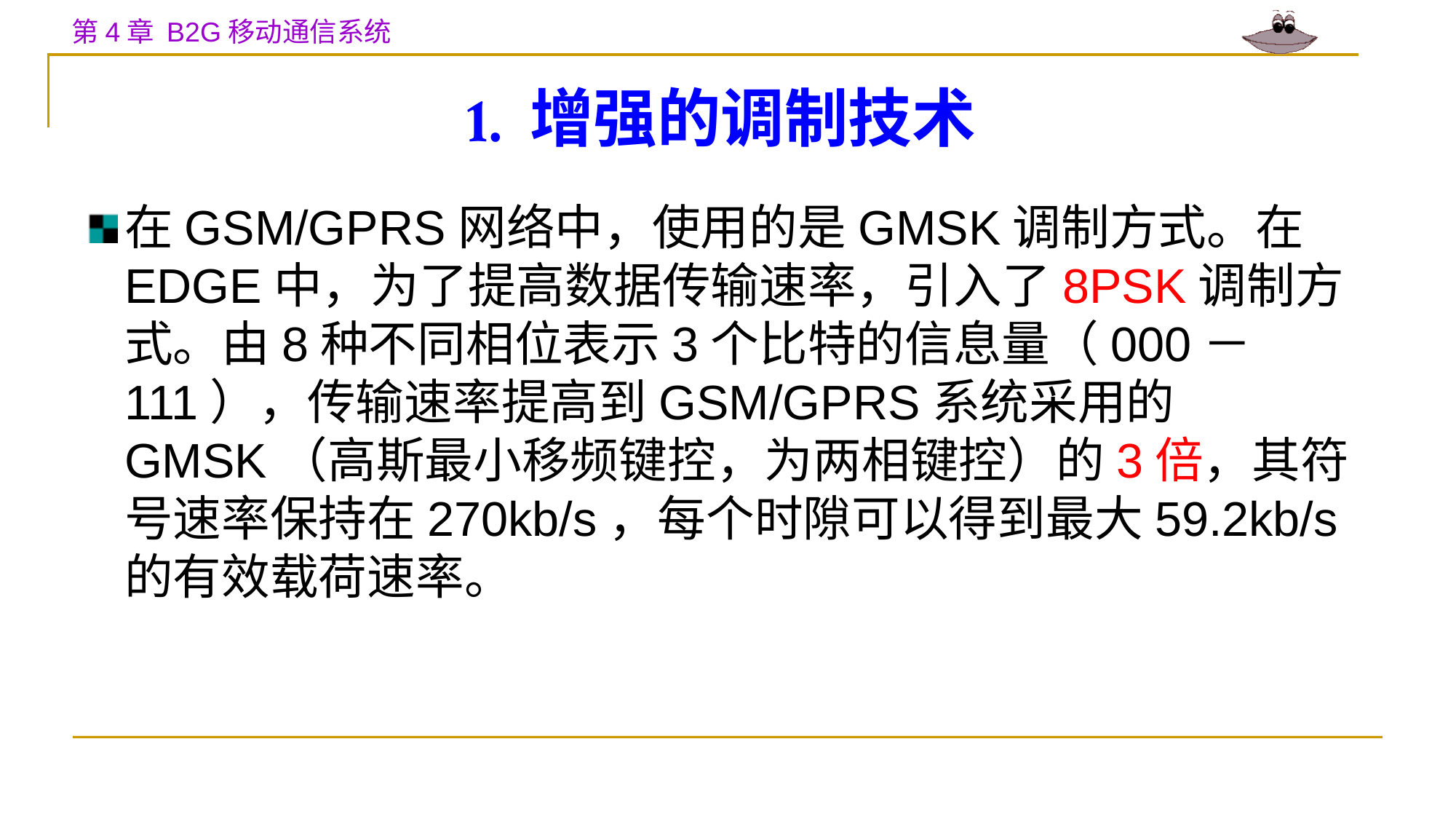

# 1. 增强的调制技术
在GSM/GPRS网络中，使用的是GMSK调制方式。在EDGE中，为了提高数据传输速率，引入了8PSK调制方式。由8种不同相位表示3个比特的信息量（000－111），传输速率提高到GSM/GPRS系统采用的GMSK（高斯最小移频键控，为两相键控）的3倍，其符号速率保持在270kb/s，每个时隙可以得到最大59.2kb/s的有效载荷速率。